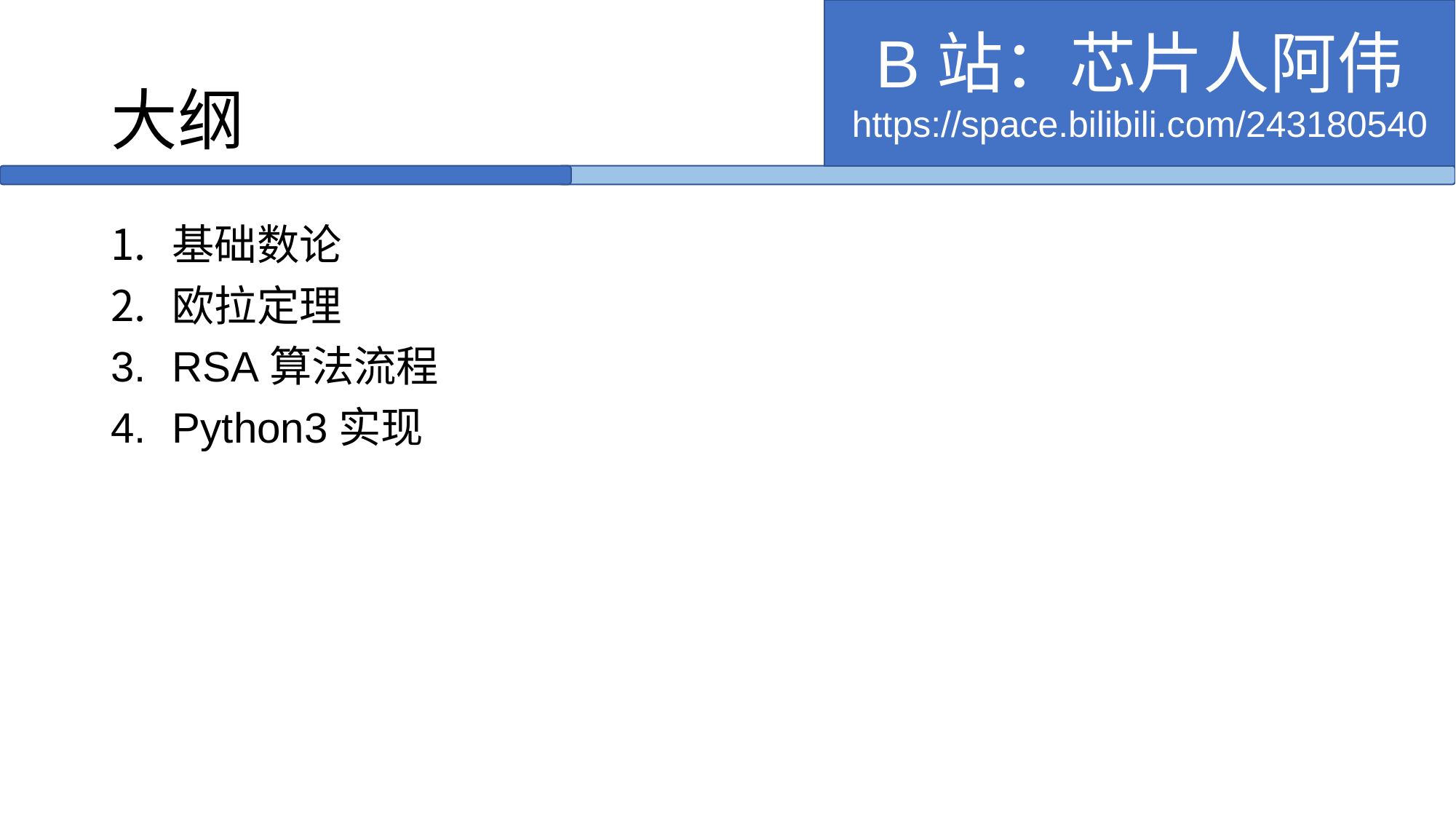

B站：芯片人阿伟
https://space.bilibili.com/243180540
# 大纲

基础数论
欧拉定理
RSA算法流程
Python3实现